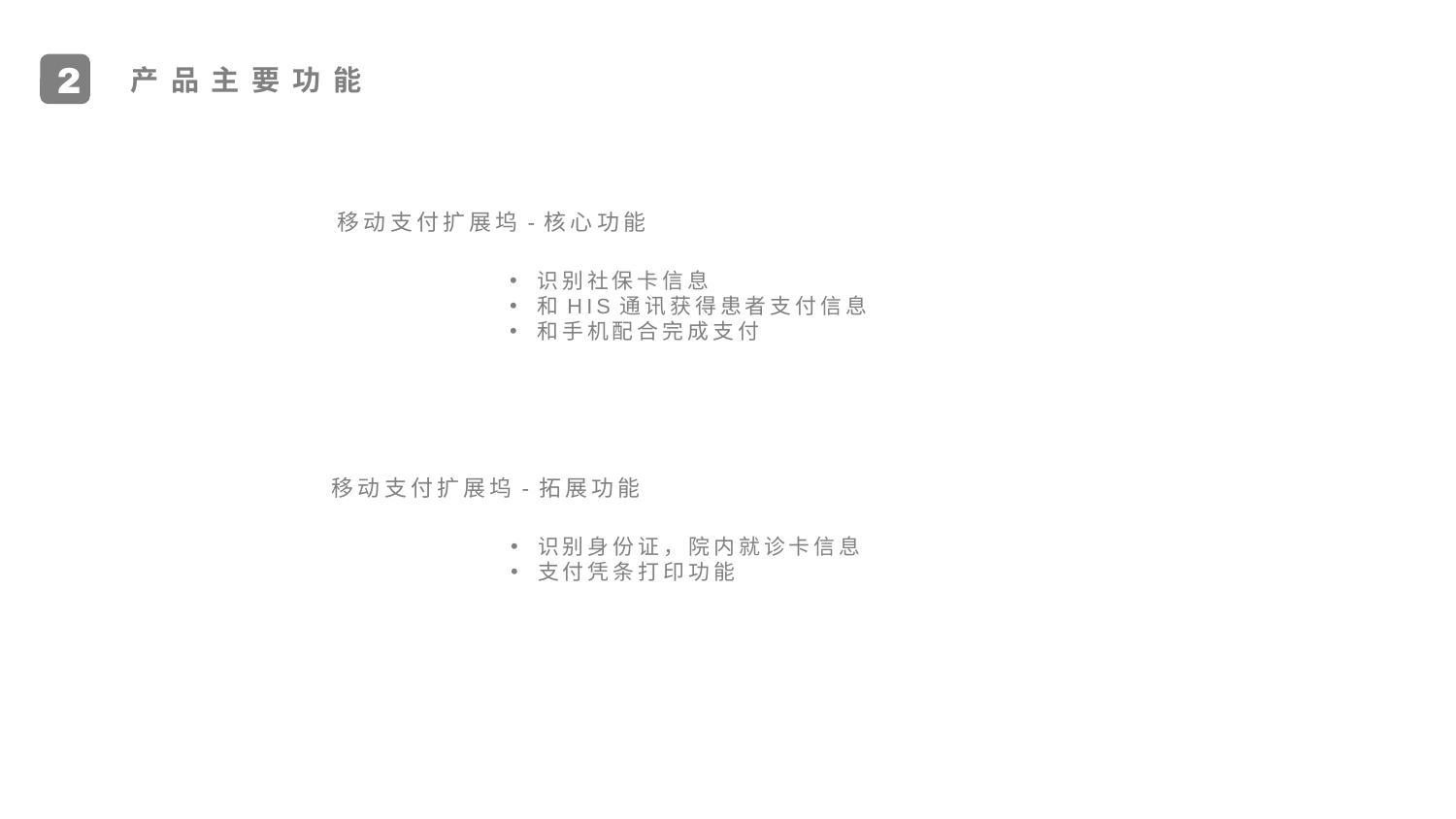

2
产品主要功能
移动支付扩展坞-核心功能

识别社保卡信息
和HIS通讯获得患者支付信息
和手机配合完成支付
移动支付扩展坞-拓展功能

识别身份证，院内就诊卡信息
支付凭条打印功能